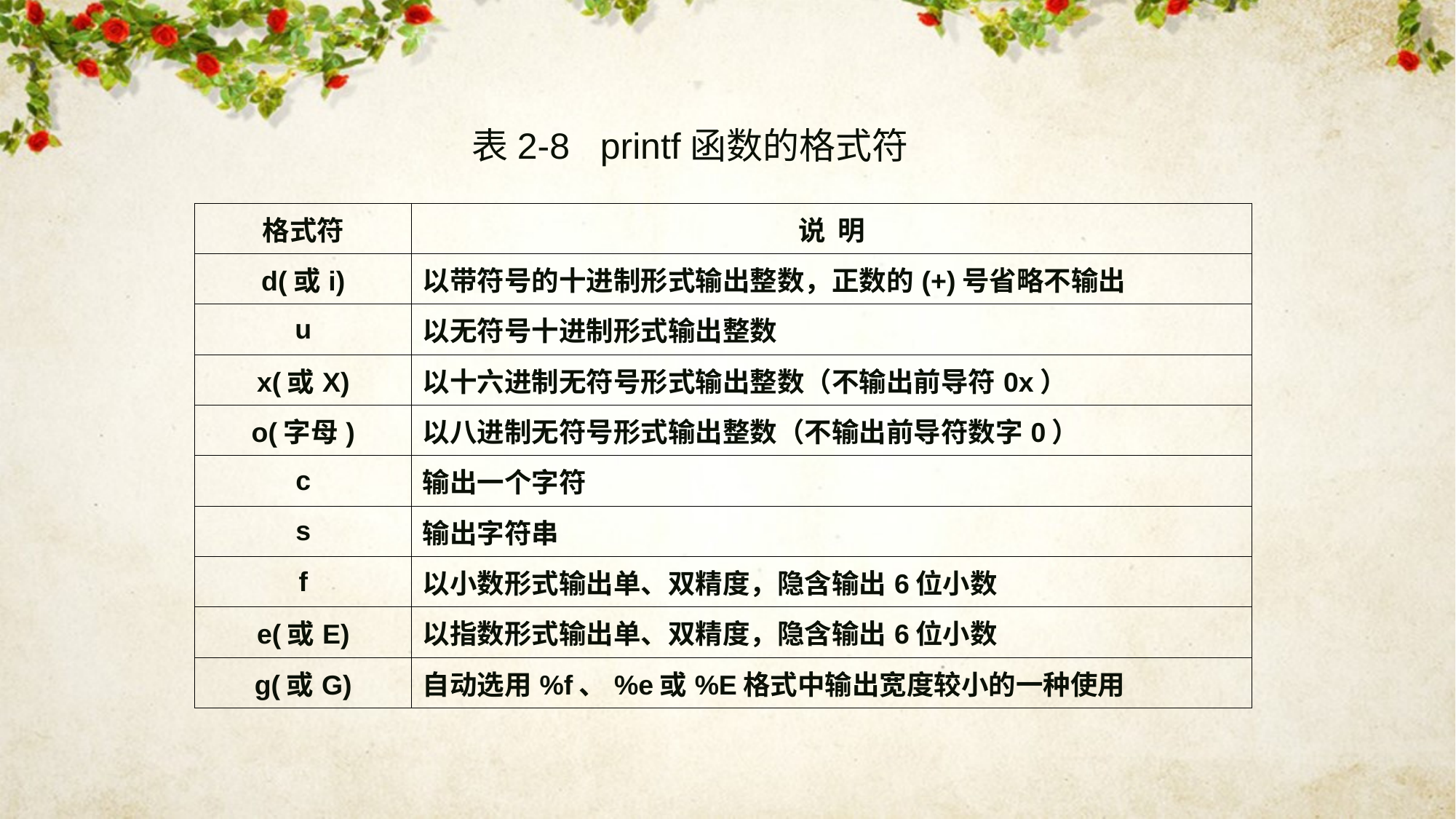

#
表2-8   printf函数的格式符
| 格式符 | 说 明 |
| --- | --- |
| d(或i) | 以带符号的十进制形式输出整数，正数的(+)号省略不输出 |
| u | 以无符号十进制形式输出整数 |
| x(或X) | 以十六进制无符号形式输出整数（不输出前导符0x） |
| o(字母) | 以八进制无符号形式输出整数（不输出前导符数字0） |
| c | 输出一个字符 |
| s | 输出字符串 |
| f | 以小数形式输出单、双精度，隐含输出6位小数 |
| e(或E) | 以指数形式输出单、双精度，隐含输出6位小数 |
| g(或G) | 自动选用%f、%e或%E格式中输出宽度较小的一种使用 |